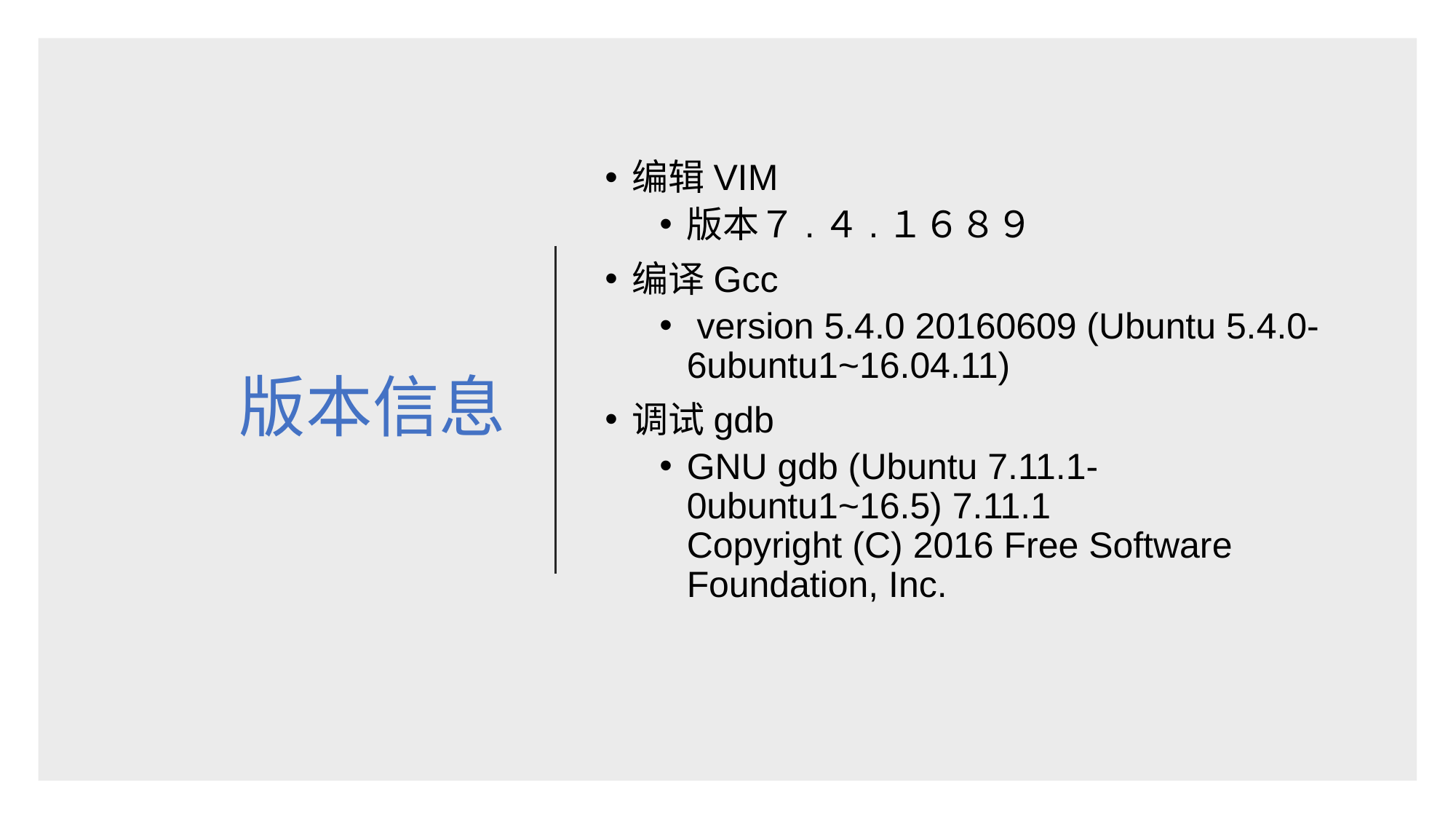

# 版本信息
编辑VIM
版本７.４.１６８９
编译Gcc
 version 5.4.0 20160609 (Ubuntu 5.4.0-6ubuntu1~16.04.11)
调试gdb
GNU gdb (Ubuntu 7.11.1-0ubuntu1~16.5) 7.11.1
Copyright (C) 2016 Free Software Foundation, Inc.